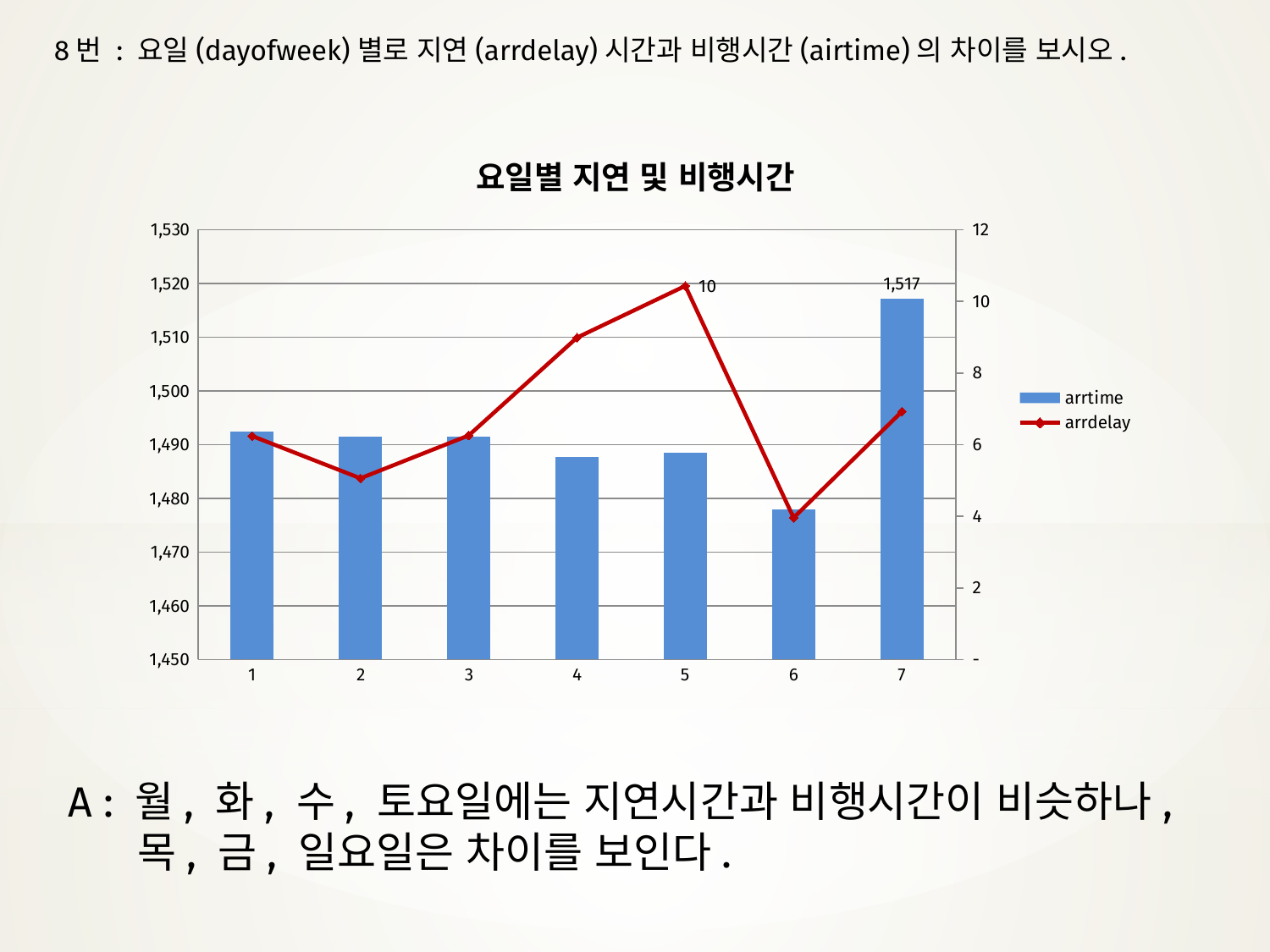

8번 : 요일(dayofweek)별로 지연(arrdelay)시간과 비행시간(airtime)의 차이를 보시오.

### Chart: 요일별 지연 및 비행시간

| Category |  |  |
|---|---|---|
A : 월, 화, 수, 토요일에는 지연시간과 비행시간이 비슷하나,
     목, 금, 일요일은 차이를 보인다.